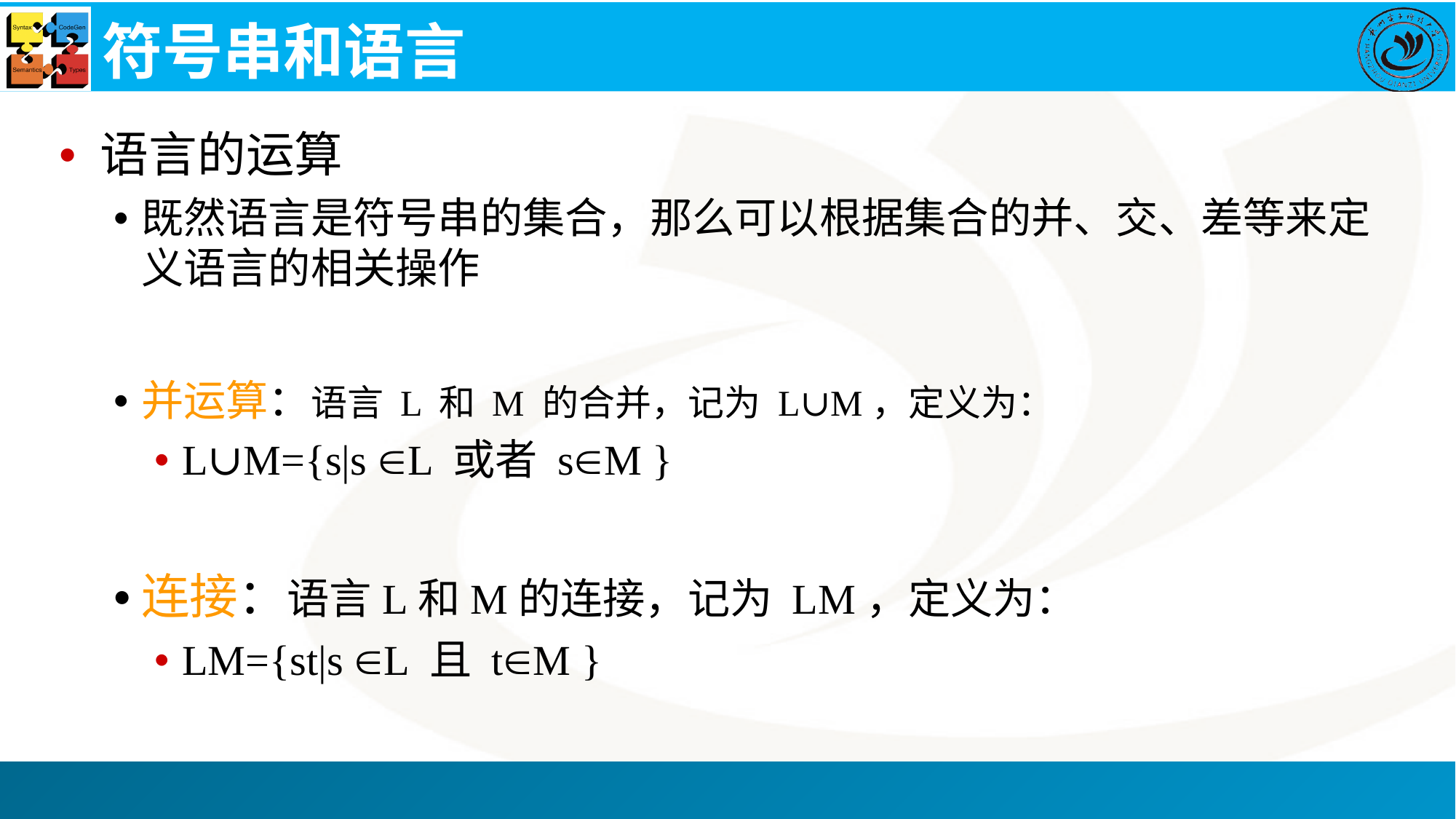

# 符号串和语言
语言的运算
既然语言是符号串的集合，那么可以根据集合的并、交、差等来定义语言的相关操作

并运算：语言 L 和 M 的合并，记为 L∪M，定义为：
L∪M={s|s ∈L 或者 s∈M }

连接：语言L和M的连接，记为 LM，定义为：
LM={st|s ∈L 且 t∈M }
12